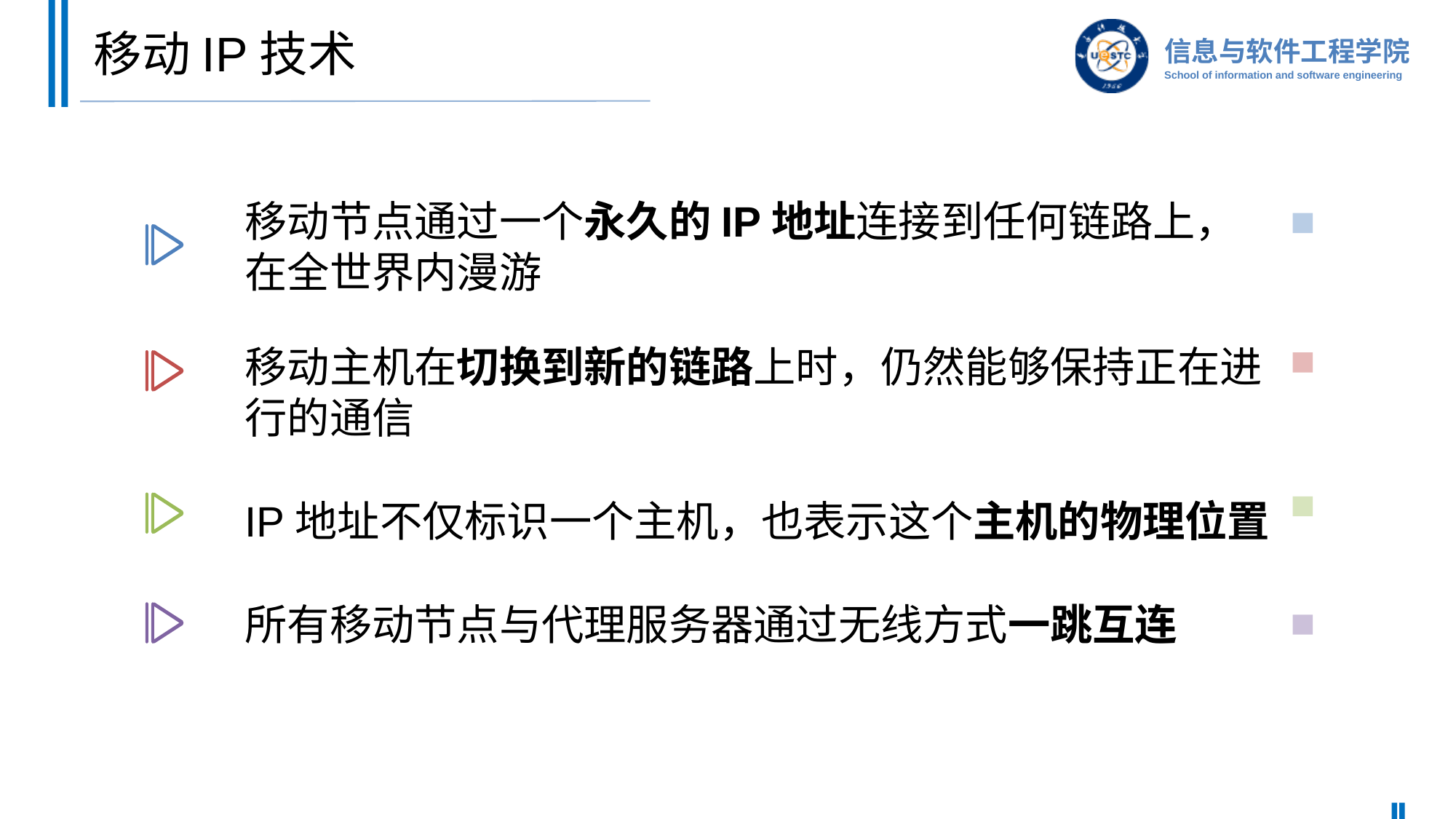

# 移动IP技术
移动节点通过一个永久的IP地址连接到任何链路上，在全世界内漫游

移动主机在切换到新的链路上时，仍然能够保持正在进行的通信

IP地址不仅标识一个主机，也表示这个主机的物理位置

所有移动节点与代理服务器通过无线方式一跳互连